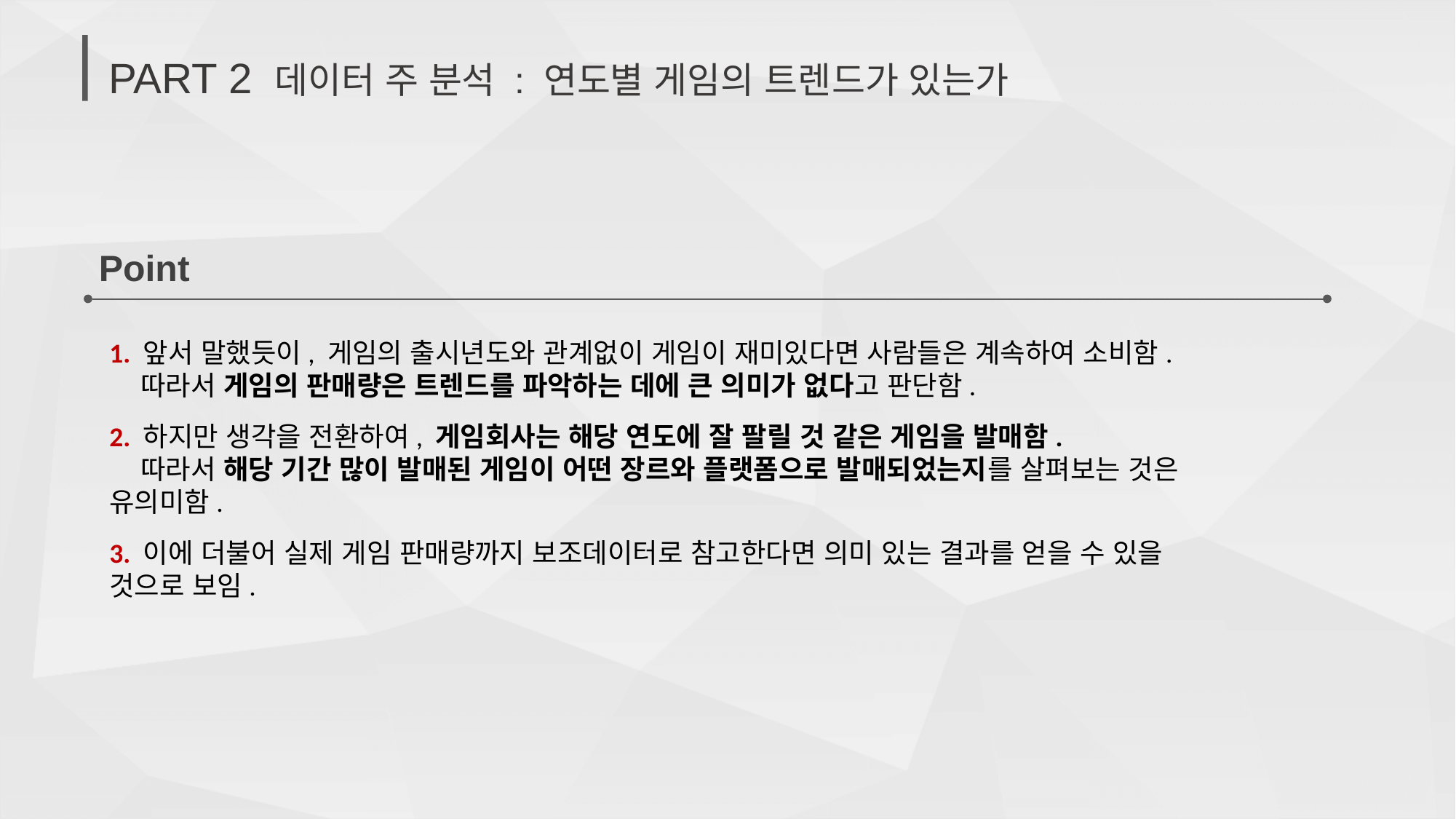

# PART 2 데이터 주 분석 : 연도별 게임의 트렌드가 있는가
Point

1. 앞서 말했듯이, 게임의 출시년도와 관계없이 게임이 재미있다면 사람들은 계속하여 소비함.
    따라서 게임의 판매량은 트렌드를 파악하는 데에 큰 의미가 없다고 판단함.

2. 하지만 생각을 전환하여, 게임회사는 해당 연도에 잘 팔릴 것 같은 게임을 발매함.
    따라서 해당 기간 많이 발매된 게임이 어떤 장르와 플랫폼으로 발매되었는지를 살펴보는 것은 유의미함.

3. 이에 더불어 실제 게임 판매량까지 보조데이터로 참고한다면 의미 있는 결과를 얻을 수 있을 것으로 보임.